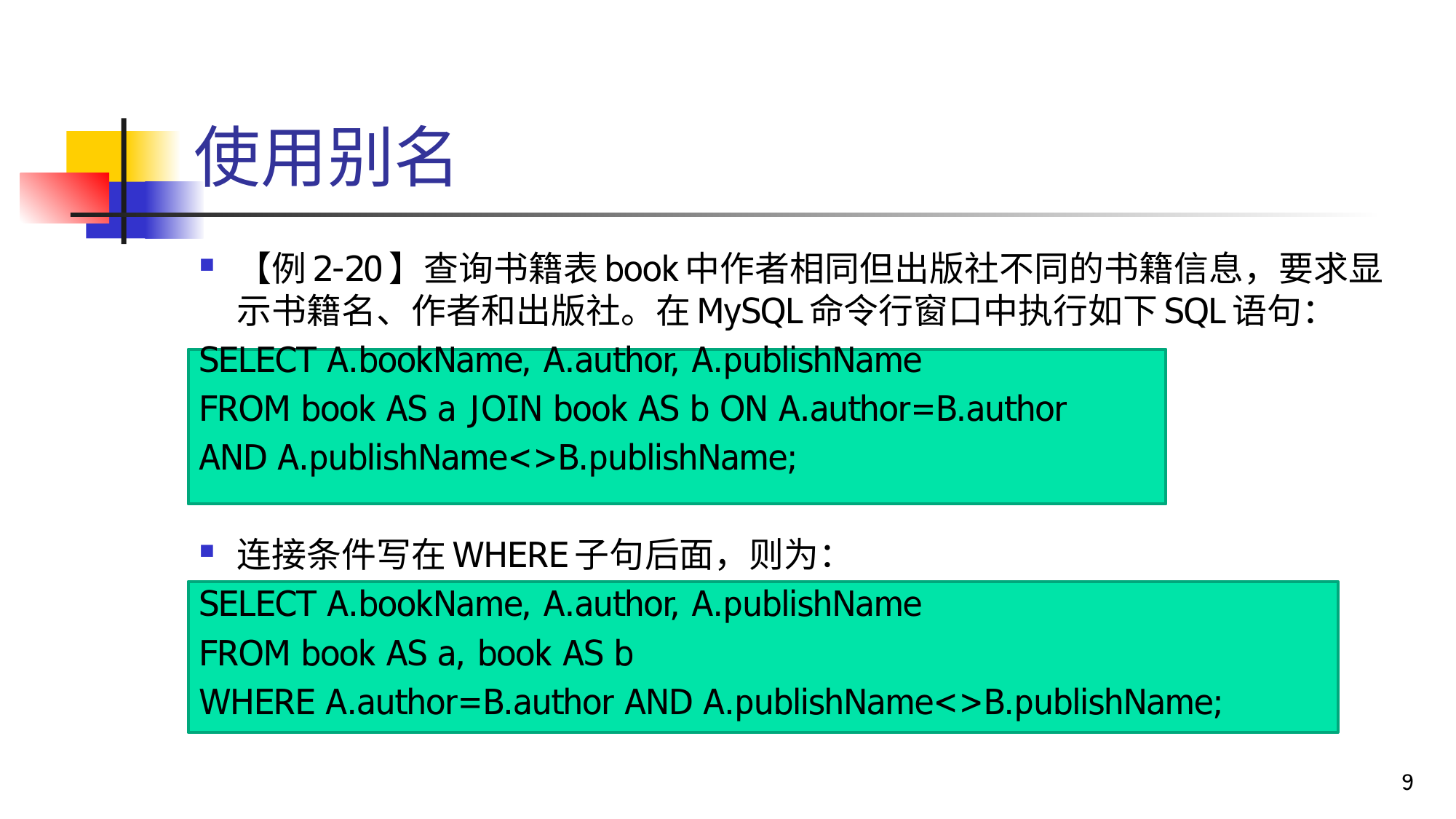

# 使用别名
【例2-20】查询书籍表book中作者相同但出版社不同的书籍信息，要求显示书籍名、作者和出版社。在MySQL命令行窗口中执行如下SQL语句：
SELECT A.bookName, A.author, A.publishName
FROM book AS a JOIN book AS b ON A.author=B.author
AND A.publishName<>B.publishName;

连接条件写在WHERE子句后面，则为：
SELECT A.bookName, A.author, A.publishName
FROM book AS a, book AS b
WHERE A.author=B.author AND A.publishName<>B.publishName;

9